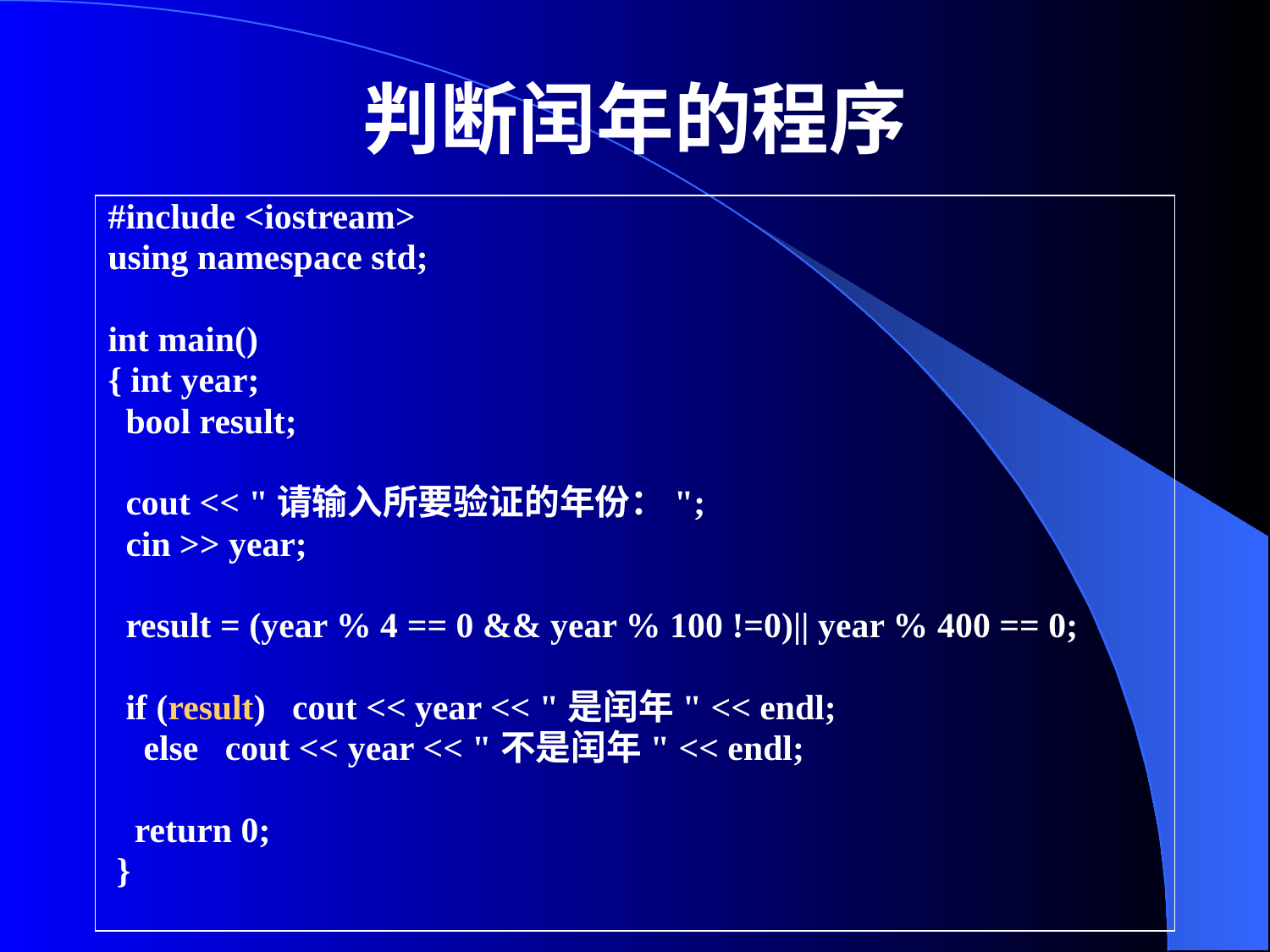

# 判断闰年的程序
#include <iostream>
using namespace std;

int main()
{ int year;
  bool result;

  cout << "请输入所要验证的年份：";
  cin >> year;

  result = (year % 4 == 0 && year % 100 !=0)|| year % 400 == 0;

  if (result)   cout << year << "是闰年" << endl;
    else   cout << year << "不是闰年" << endl;

   return 0;
 }